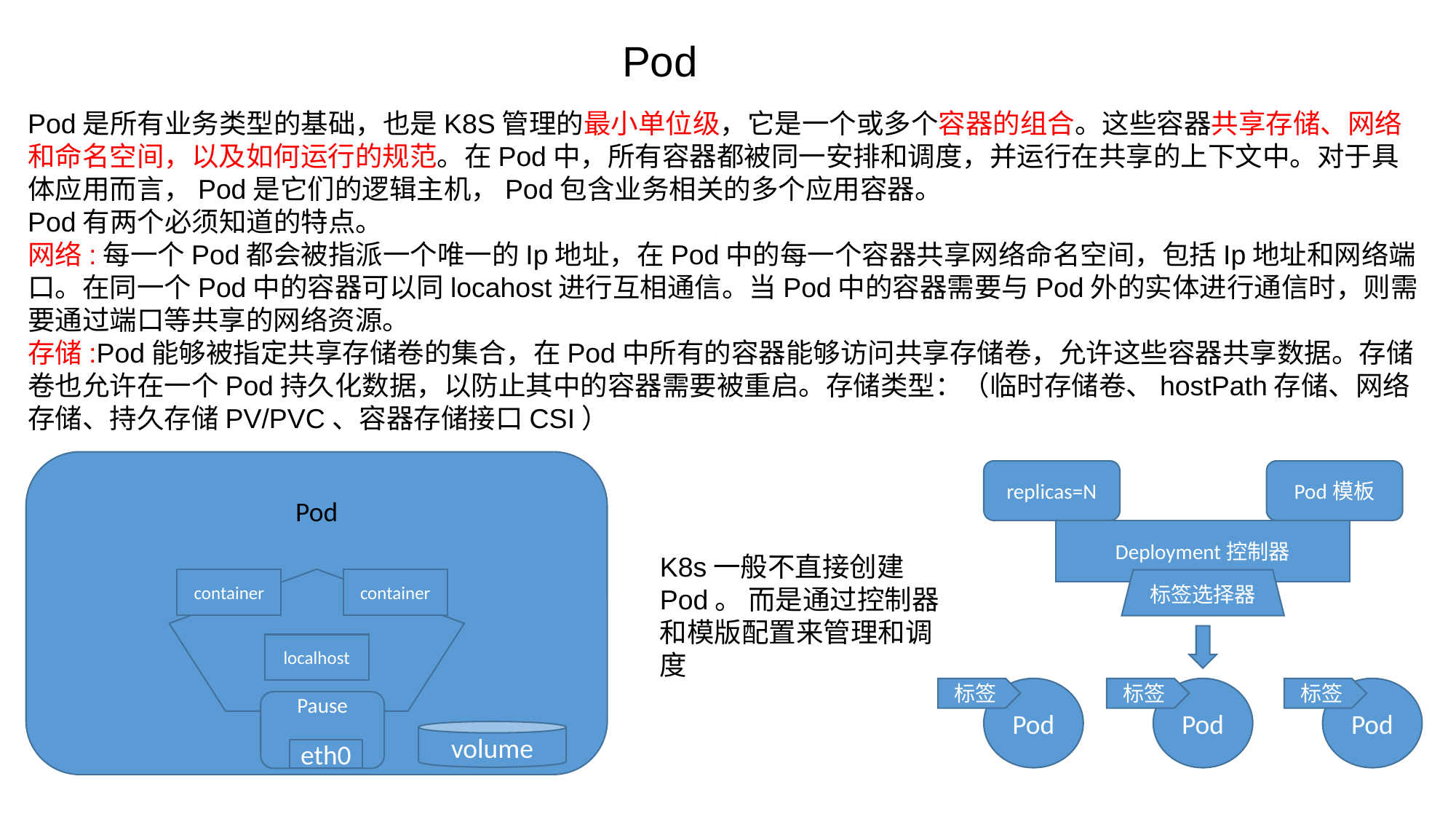

# Pod
Pod是所有业务类型的基础，也是K8S管理的最小单位级，它是一个或多个容器的组合。这些容器共享存储、网络和命名空间，以及如何运行的规范。在Pod中，所有容器都被同一安排和调度，并运行在共享的上下文中。对于具体应用而言，Pod是它们的逻辑主机，Pod包含业务相关的多个应用容器。
Pod有两个必须知道的特点。
网络:每一个Pod都会被指派一个唯一的Ip地址，在Pod中的每一个容器共享网络命名空间，包括Ip地址和网络端口。在同一个Pod中的容器可以同locahost进行互相通信。当Pod中的容器需要与Pod外的实体进行通信时，则需要通过端口等共享的网络资源。
存储:Pod能够被指定共享存储卷的集合，在Pod中所有的容器能够访问共享存储卷，允许这些容器共享数据。存储卷也允许在一个Pod持久化数据，以防止其中的容器需要被重启。存储类型：（临时存储卷、hostPath存储、网络存储、持久存储PV/PVC、容器存储接口CSI）

replicas=N
Pod模板
Pod
Deployment控制器
K8s一般不直接创建Pod。 而是通过控制器和模版配置来管理和调度

container
container
标签选择器

localhost
标签
Pod
标签
Pod
标签
Pod
Pause

volume
eth0